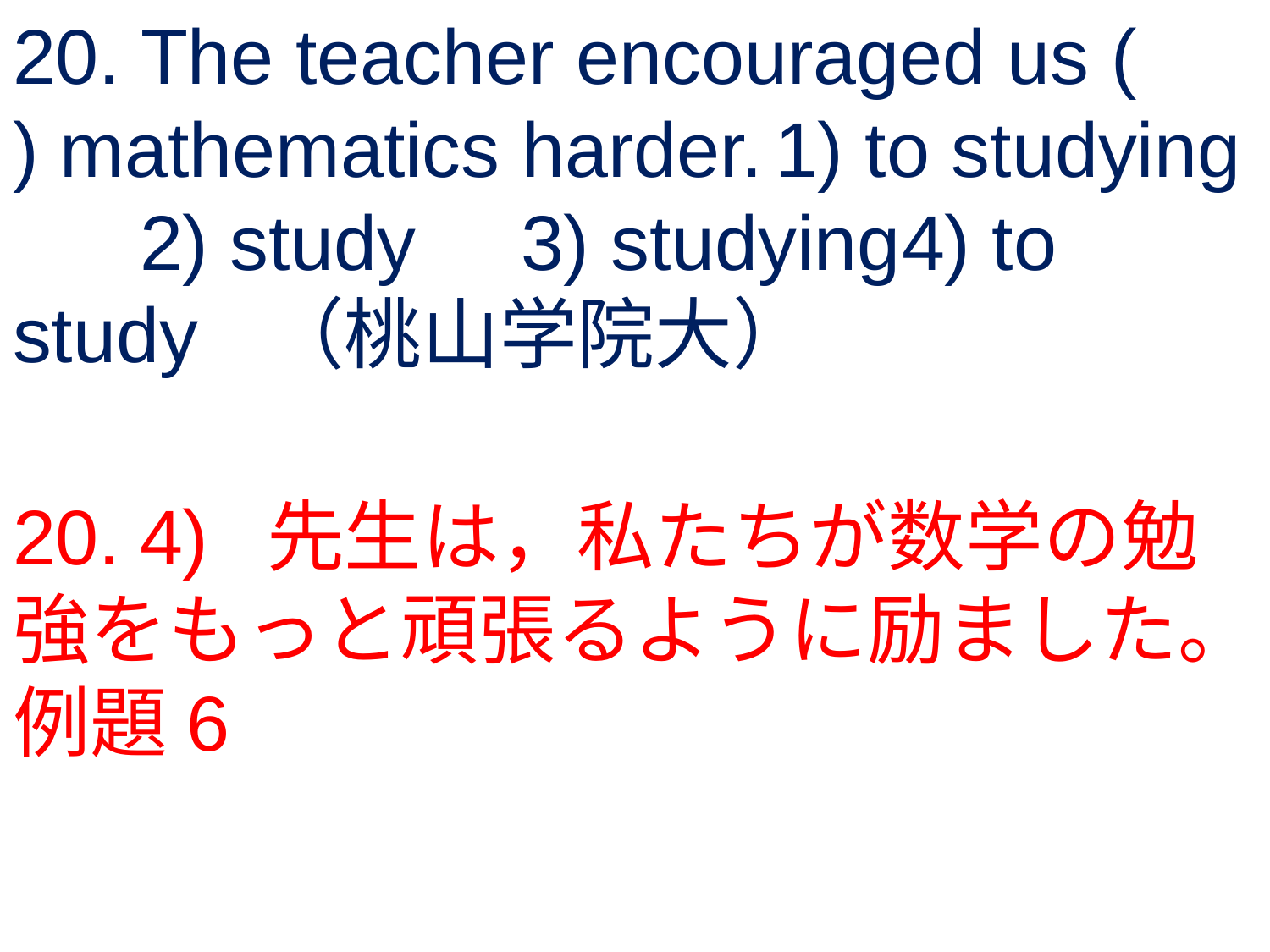

# 20. The teacher encouraged us (      ) mathematics harder.	1) to studying	2) study	3) studying	4) to study	（桃山学院大）
20.	4) 	先生は，私たちが数学の勉強をもっと頑張るように励ました。例題6